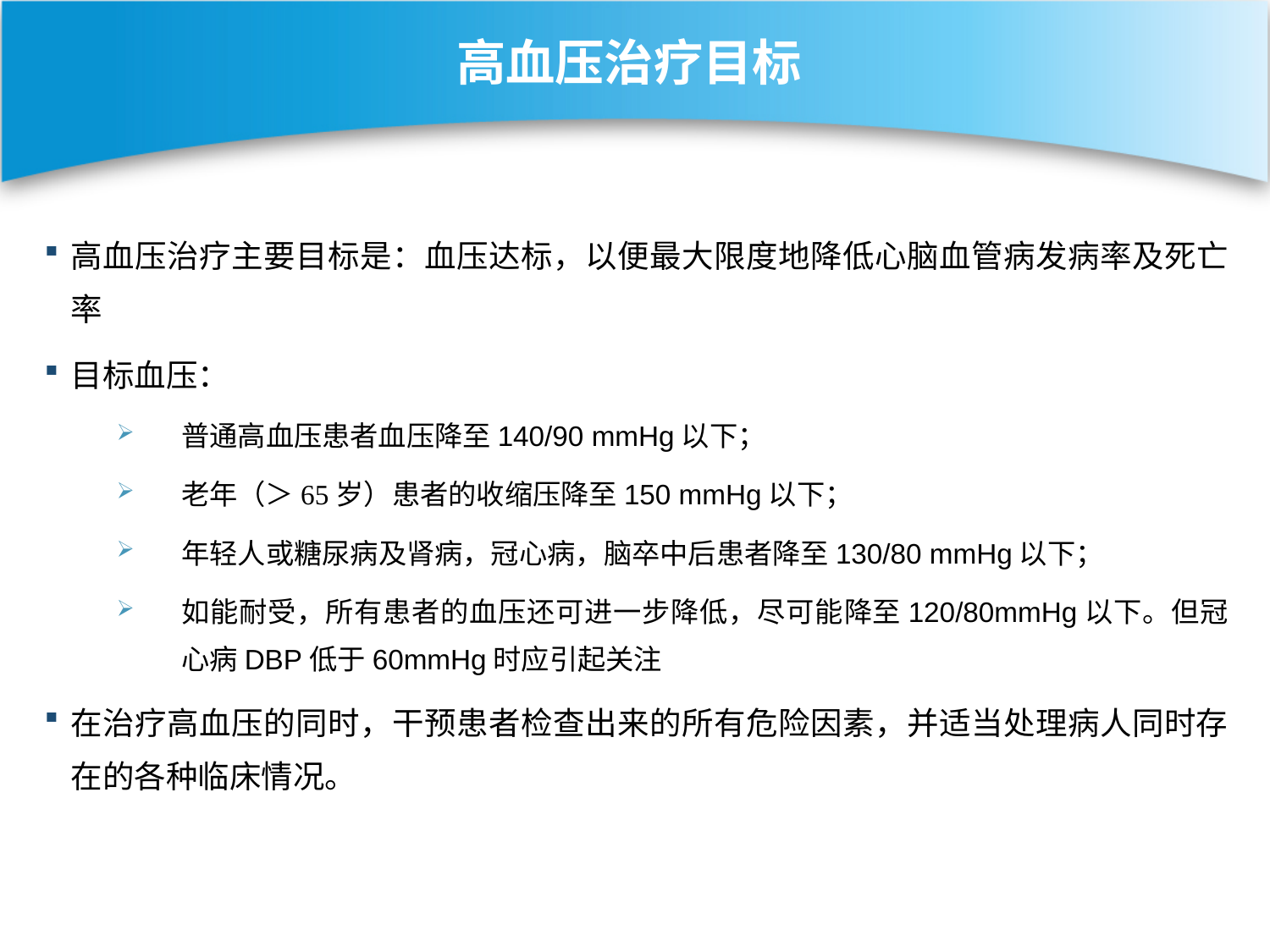

# 高血压治疗目标
高血压治疗主要目标是：血压达标，以便最大限度地降低心脑血管病发病率及死亡率
目标血压：
普通高血压患者血压降至140/90 mmHg以下；
老年（＞65岁）患者的收缩压降至150 mmHg以下；
年轻人或糖尿病及肾病，冠心病，脑卒中后患者降至130/80 mmHg以下；
如能耐受，所有患者的血压还可进一步降低，尽可能降至120/80mmHg以下。但冠心病DBP低于60mmHg时应引起关注
在治疗高血压的同时，干预患者检查出来的所有危险因素，并适当处理病人同时存在的各种临床情况。